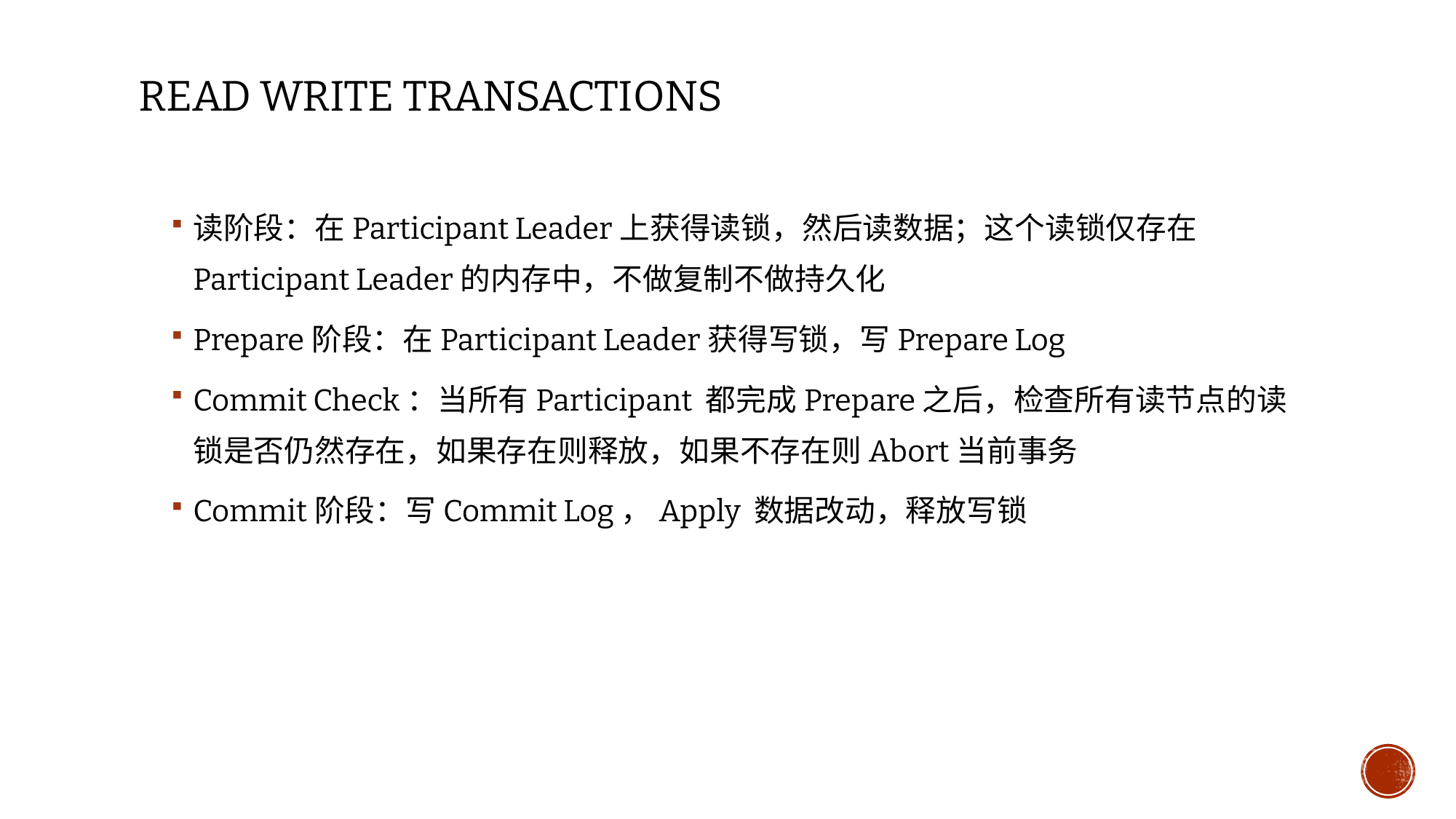

Read write transactions
读阶段：在Participant Leader上获得读锁，然后读数据；这个读锁仅存在Participant Leader的内存中，不做复制不做持久化
Prepare阶段：在Participant Leader获得写锁，写Prepare Log
Commit Check：当所有Participant 都完成Prepare之后，检查所有读节点的读锁是否仍然存在，如果存在则释放，如果不存在则Abort当前事务
Commit阶段：写Commit Log，Apply 数据改动，释放写锁